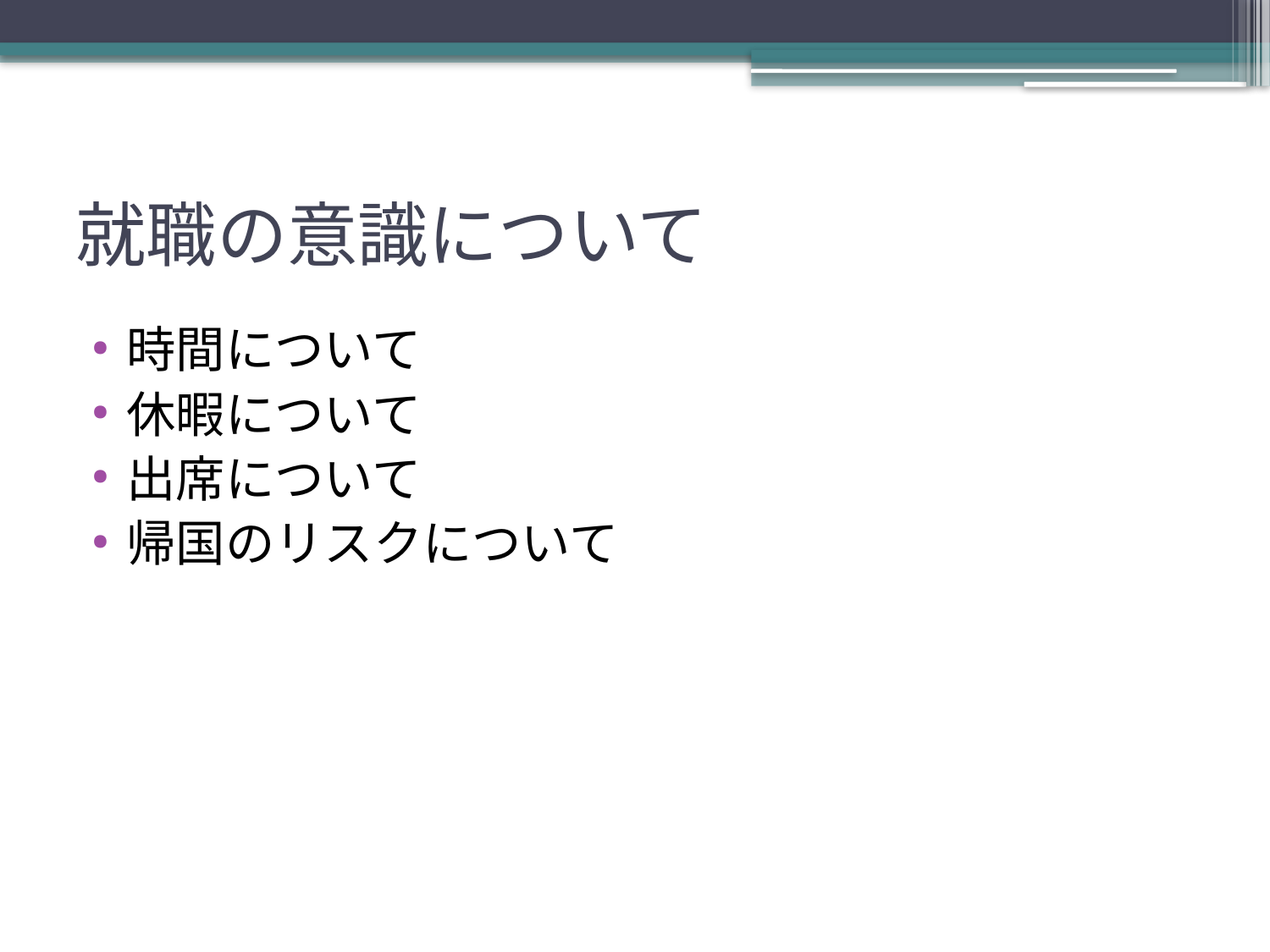

# 就職の意識について
時間について
休暇について
出席について
帰国のリスクについて